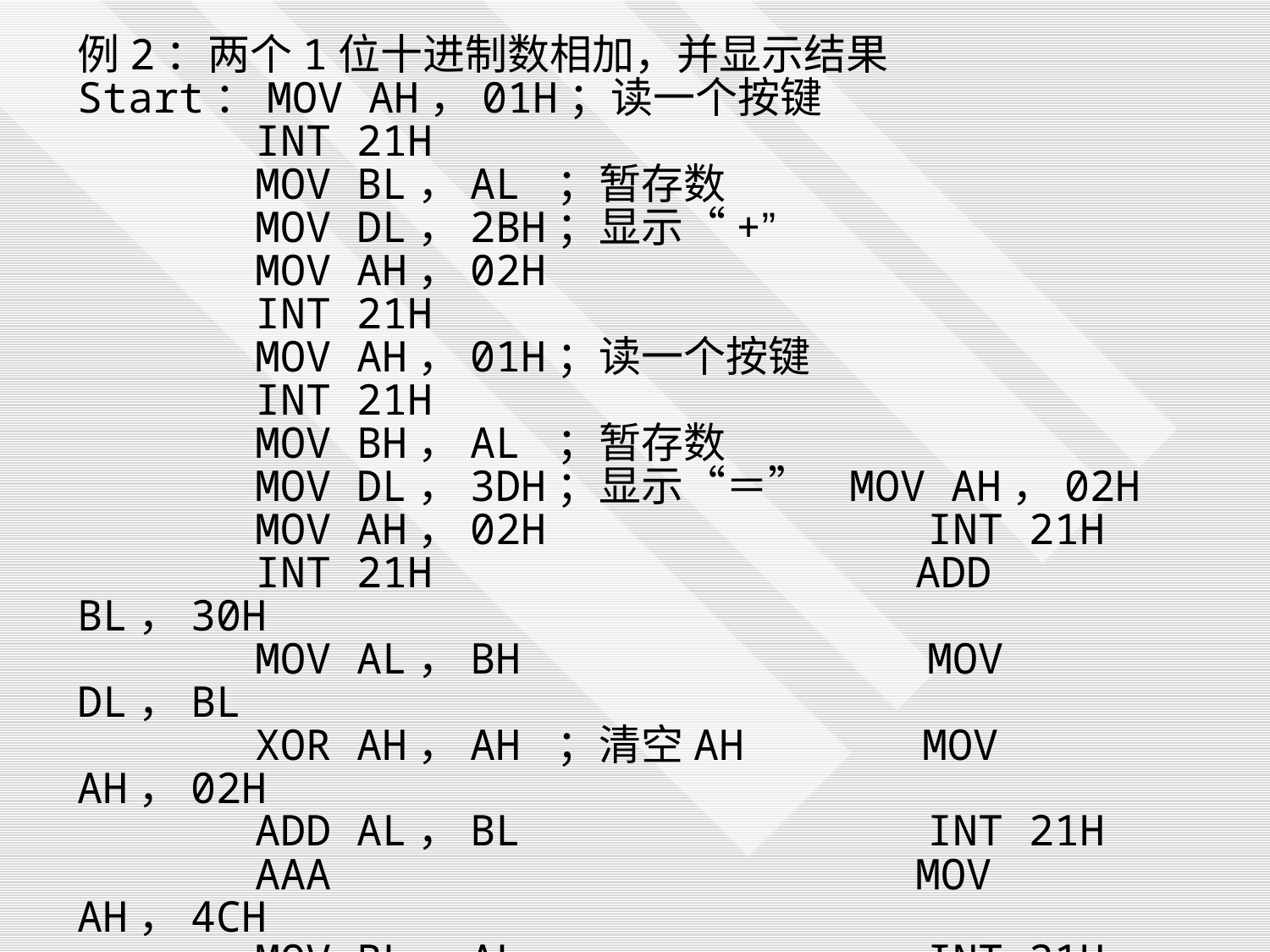

例2：两个1位十进制数相加，并显示结果
Start：MOV AH，01H；读一个按键
       INT 21H
       MOV BL，AL ；暂存数
       MOV DL，2BH；显示“+”
       MOV AH，02H
       INT 21H
       MOV AH，01H；读一个按键
       INT 21H
       MOV BH，AL ；暂存数
       MOV DL，3DH；显示“＝”   MOV AH，02H
       MOV AH，02H               INT 21H
       INT 21H                   ADD BL，30H
       MOV AL，BH                MOV DL，BL
       XOR AH，AH ；清空AH       MOV AH，02H
       ADD AL，BL                INT 21H
       AAA                       MOV AH，4CH
       MOV BL，AL                INT 21H
       OR AH，30H ；
       MOV DL，AH